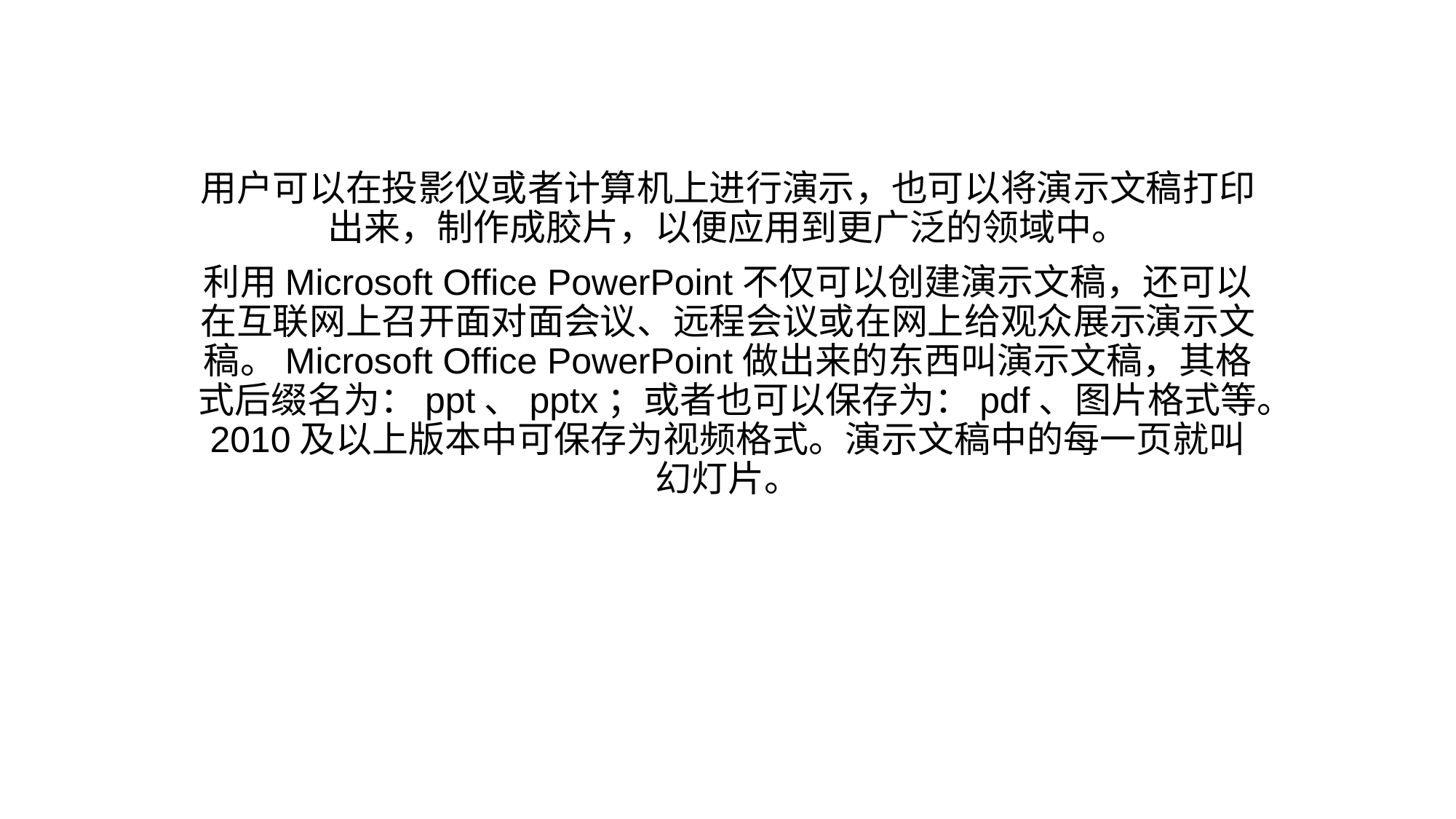

用户可以在投影仪或者计算机上进行演示，也可以将演示文稿打印出来，制作成胶片，以便应用到更广泛的领域中。
利用Microsoft Office PowerPoint不仅可以创建演示文稿，还可以在互联网上召开面对面会议、远程会议或在网上给观众展示演示文稿。Microsoft Office PowerPoint做出来的东西叫演示文稿，其格式后缀名为：ppt、pptx；或者也可以保存为：pdf、图片格式等。2010及以上版本中可保存为视频格式。演示文稿中的每一页就叫幻灯片。